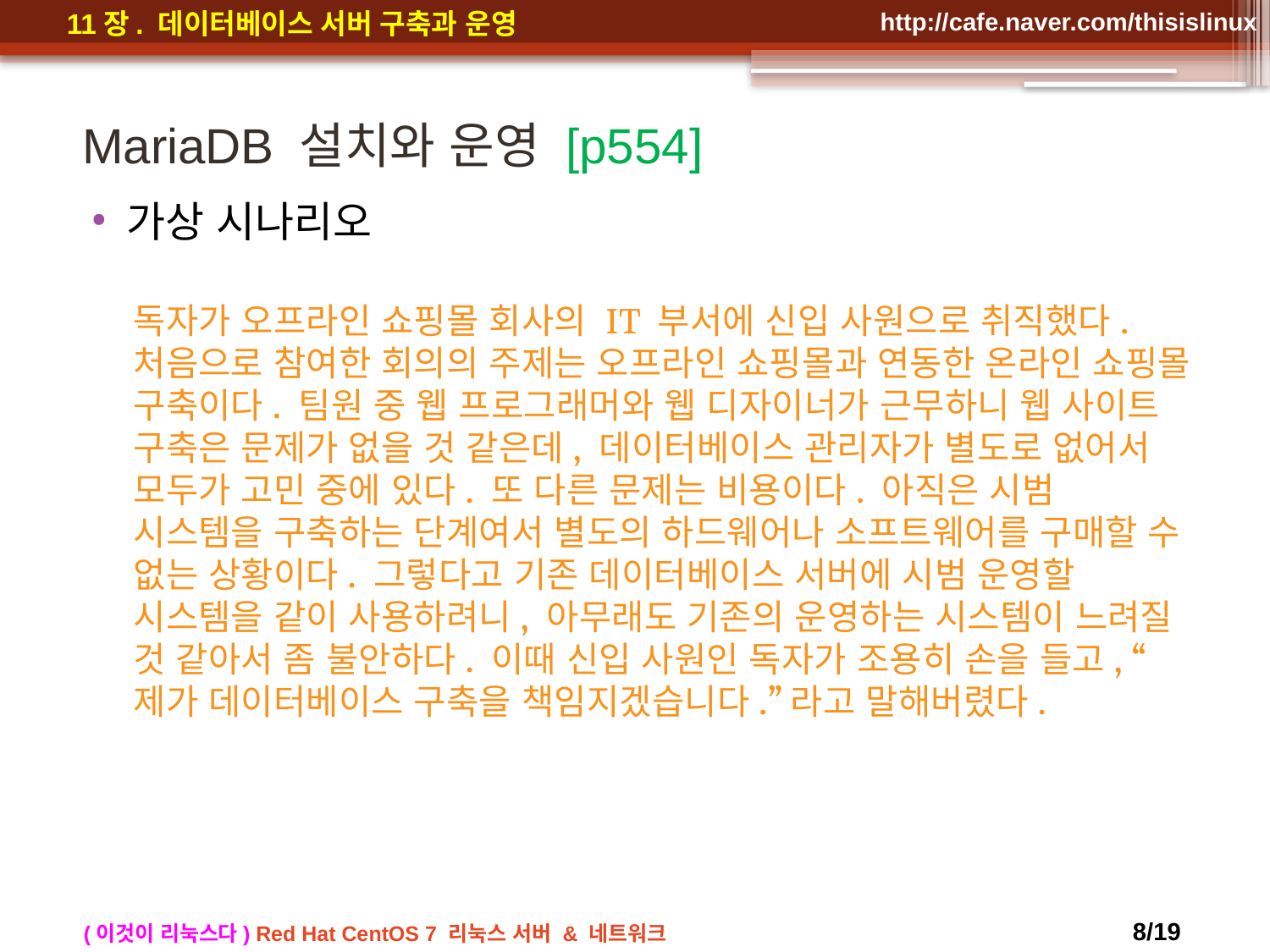

# MariaDB 설치와 운영 [p554]
가상 시나리오

독자가 오프라인 쇼핑몰 회사의 IT 부서에 신입 사원으로 취직했다. 처음으로 참여한 회의의 주제는 오프라인 쇼핑몰과 연동한 온라인 쇼핑몰 구축이다. 팀원 중 웹 프로그래머와 웹 디자이너가 근무하니 웹 사이트 구축은 문제가 없을 것 같은데, 데이터베이스 관리자가 별도로 없어서 모두가 고민 중에 있다. 또 다른 문제는 비용이다. 아직은 시범 시스템을 구축하는 단계여서 별도의 하드웨어나 소프트웨어를 구매할 수 없는 상황이다. 그렇다고 기존 데이터베이스 서버에 시범 운영할 시스템을 같이 사용하려니, 아무래도 기존의 운영하는 시스템이 느려질 것 같아서 좀 불안하다. 이때 신입 사원인 독자가 조용히 손을 들고, “제가 데이터베이스 구축을 책임지겠습니다.”라고 말해버렸다.